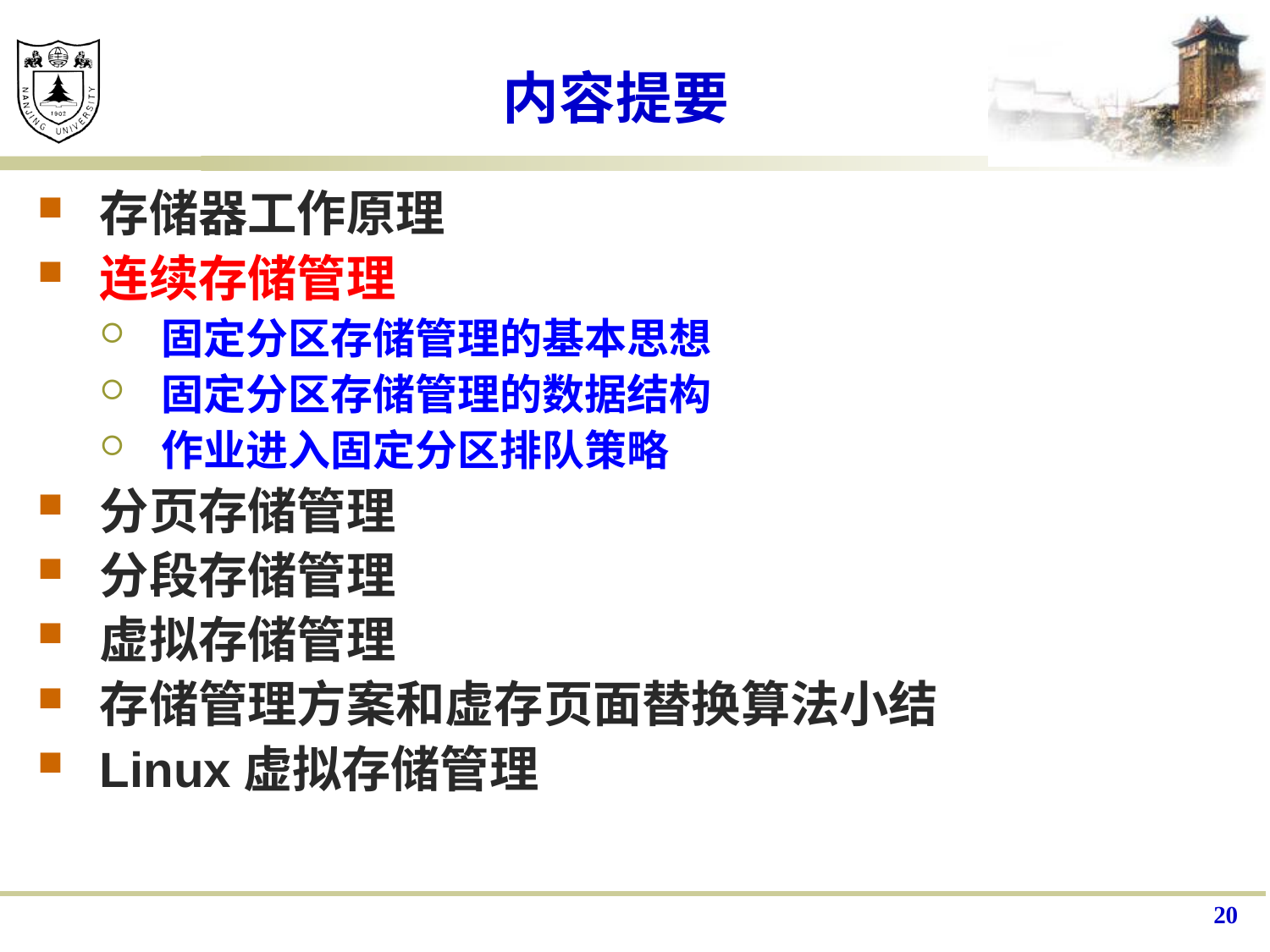

# 内容提要
存储器工作原理
连续存储管理
固定分区存储管理的基本思想
固定分区存储管理的数据结构
作业进入固定分区排队策略
分页存储管理
分段存储管理
虚拟存储管理
存储管理方案和虚存页面替换算法小结
Linux虚拟存储管理
20